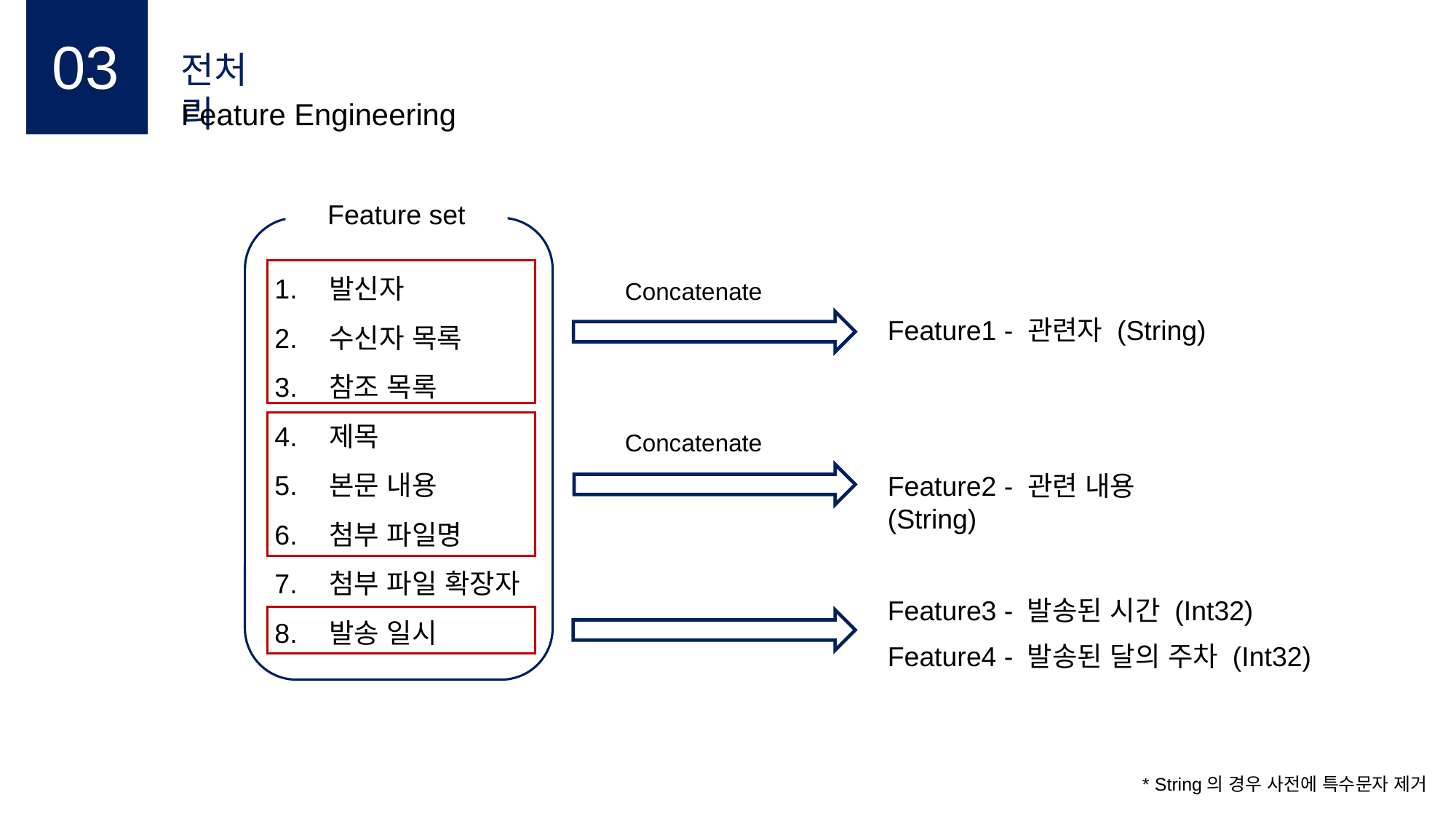

03
전처리
Feature Engineering
Feature set

발신자
수신자 목록
참조 목록
제목
본문 내용
첨부 파일명
첨부 파일 확장자
발송 일시

Concatenate

Concatenate

Feature1 - 관련자 (String)
Feature2 - 관련 내용 (String)
Feature3 - 발송된 시간 (Int32)
Feature4 - 발송된 달의 주차 (Int32)
* String의 경우 사전에 특수문자 제거